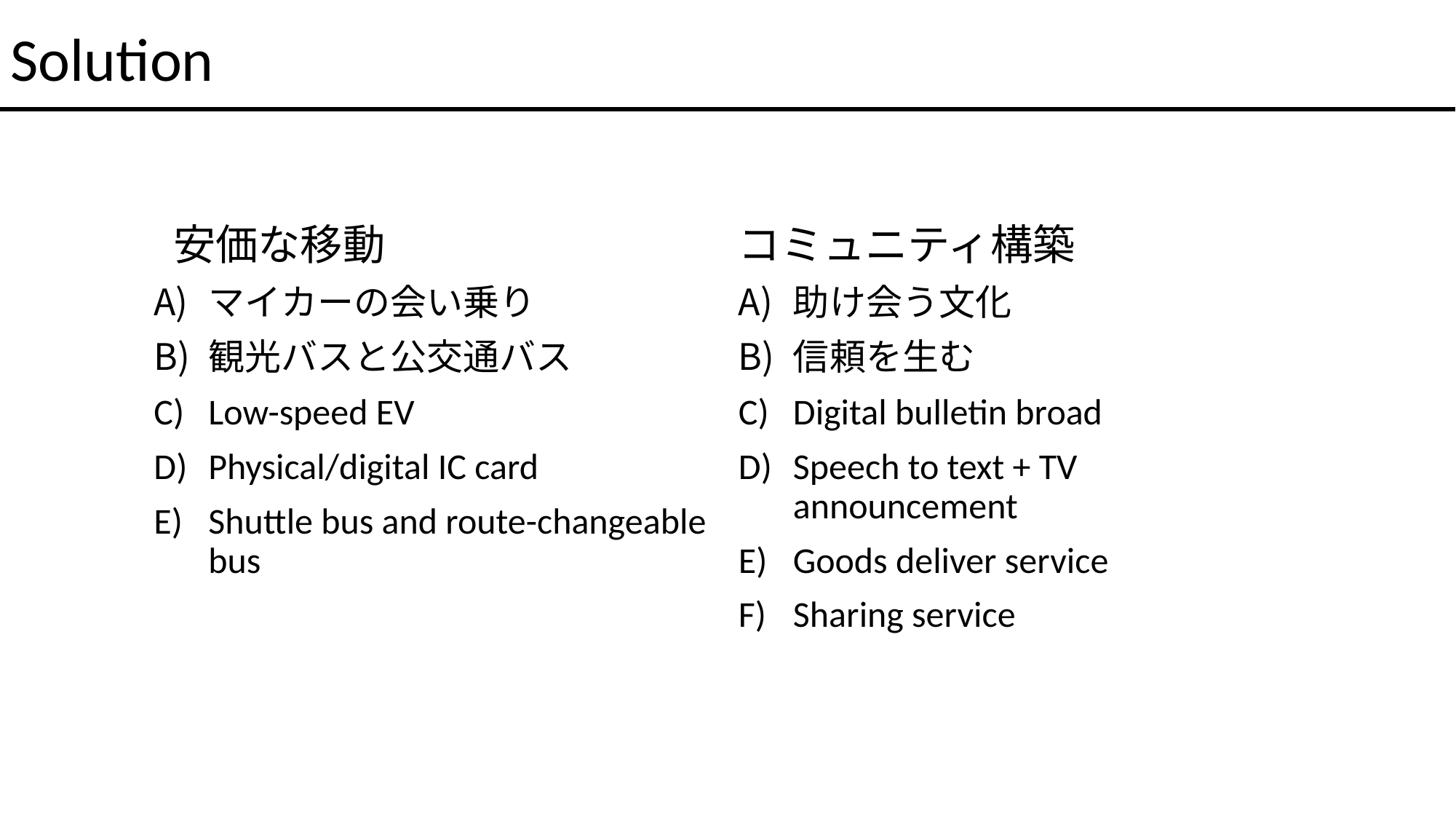

#
Solution
コミュニティ構築
助け会う文化
信頼を生む
Digital bulletin broad
Speech to text + TV announcement
Goods deliver service
Sharing service

 安価な移動
マイカーの会い乗り
観光バスと公交通バス
Low-speed EV
Physical/digital IC card
Shuttle bus and route-changeable bus